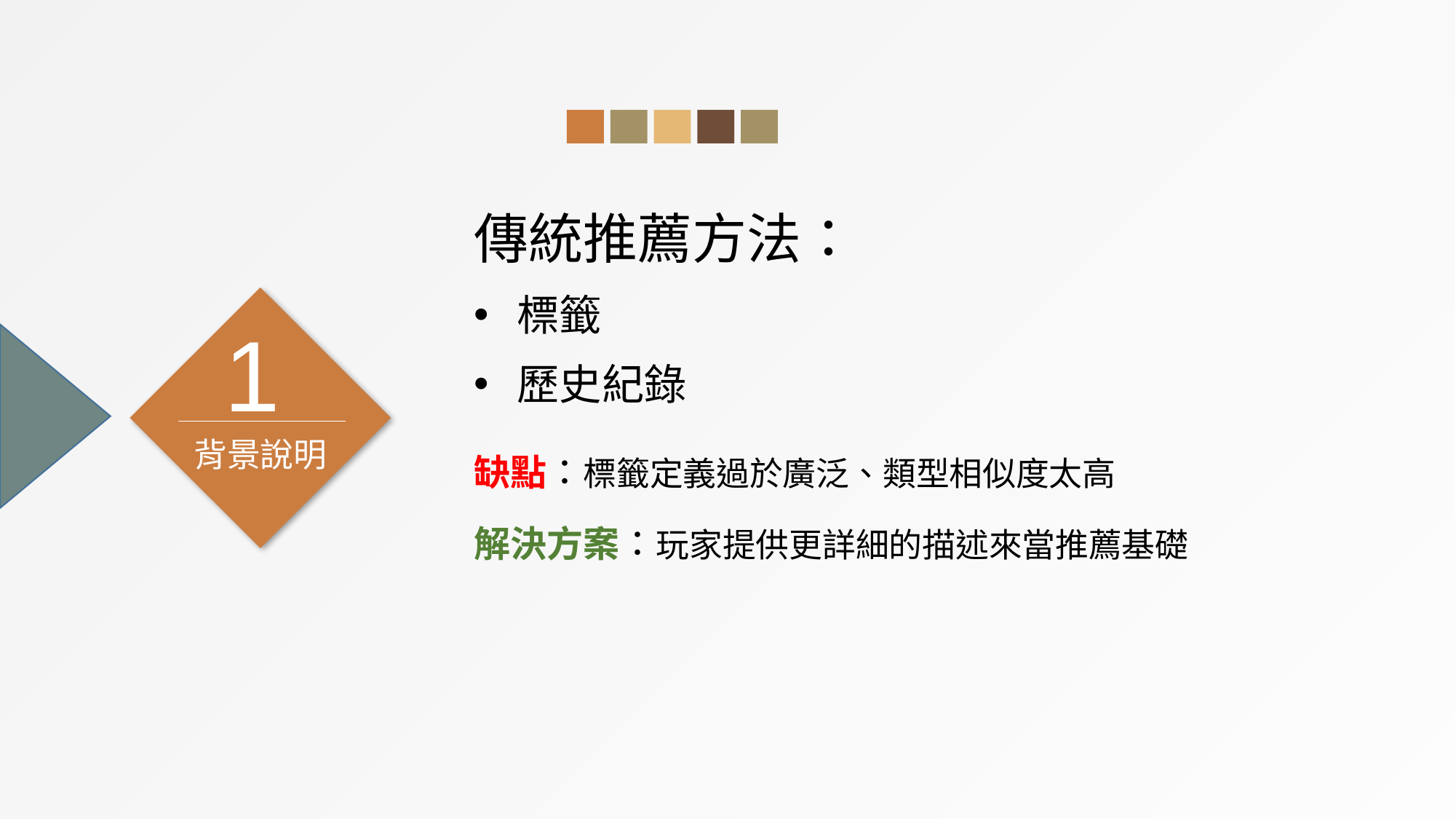

傳統推薦方法：
標籤
歷史紀錄

1

背景說明
缺點：標籤定義過於廣泛、類型相似度太高
解決方案：玩家提供更詳細的描述來當推薦基礎